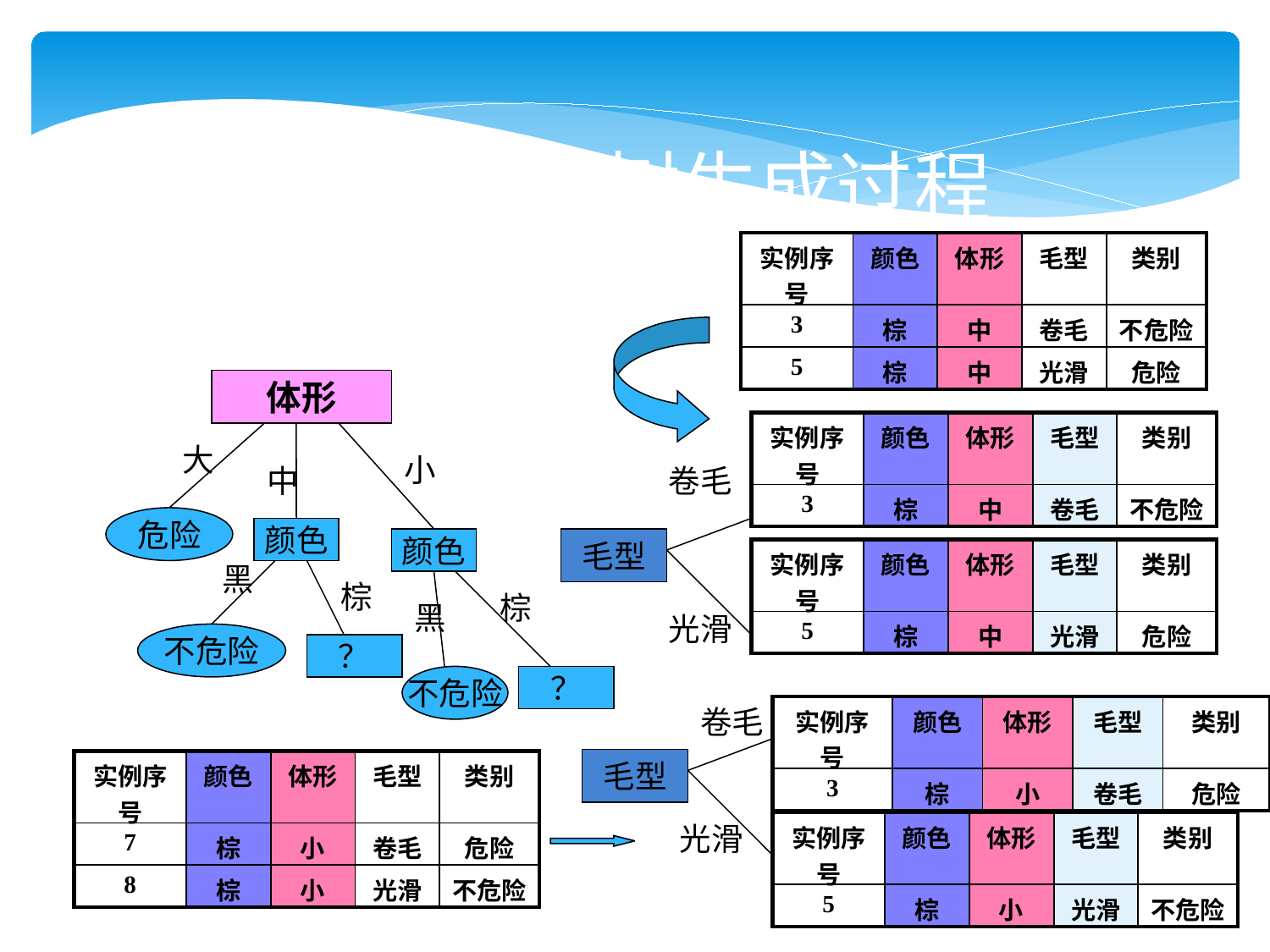

决策树生成过程
| 实例序号 | 颜色 | 体形 | 毛型 | 类别 |
| --- | --- | --- | --- | --- |
| 3 | 棕 | 中 | 卷毛 | 不危险 |
| 5 | 棕 | 中 | 光滑 | 危险 |

体形
| 实例序号 | 颜色 | 体形 | 毛型 | 类别 |
| --- | --- | --- | --- | --- |
| 3 | 棕 | 中 | 卷毛 | 不危险 |

大
小
中
卷毛
危险
颜色

颜色
毛型
| 实例序号 | 颜色 | 体形 | 毛型 | 类别 |
| --- | --- | --- | --- | --- |
| 5 | 棕 | 中 | 光滑 | 危险 |

黑

棕

棕
黑
光滑
不危险
？
不危险
？
卷毛
| 实例序号 | 颜色 | 体形 | 毛型 | 类别 |
| --- | --- | --- | --- | --- |
| 3 | 棕 | 小 | 卷毛 | 危险 |

毛型
| 实例序号 | 颜色 | 体形 | 毛型 | 类别 |
| --- | --- | --- | --- | --- |
| 7 | 棕 | 小 | 卷毛 | 危险 |
| 8 | 棕 | 小 | 光滑 | 不危险 |

光滑
| 实例序号 | 颜色 | 体形 | 毛型 | 类别 |
| --- | --- | --- | --- | --- |
| 5 | 棕 | 小 | 光滑 | 不危险 |